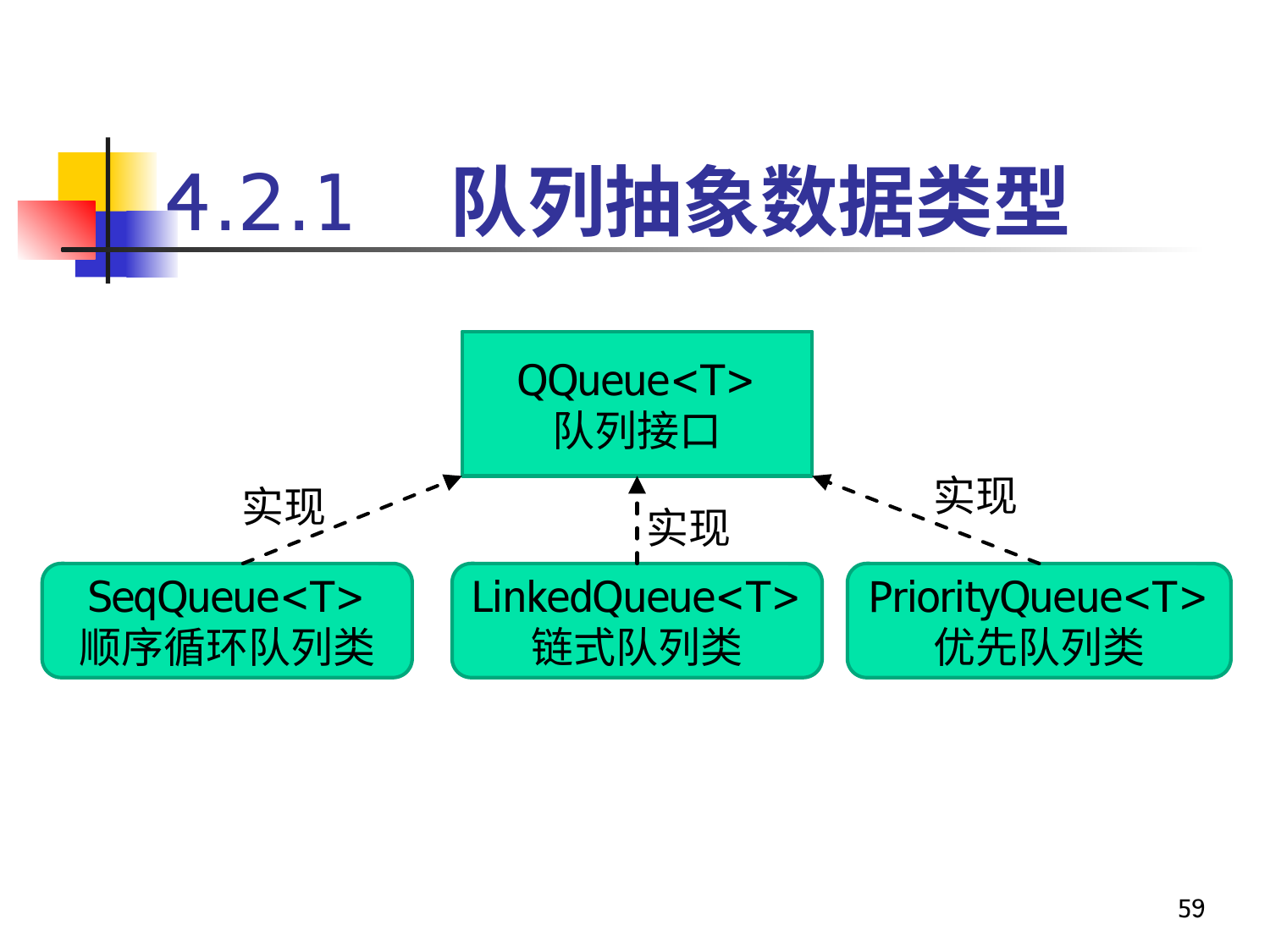

# 4.2.1   队列抽象数据类型

QQueue<T>
队列接口
实现
实现
实现
SeqQueue<T>
顺序循环队列类
LinkedQueue<T>
链式队列类
PriorityQueue<T>
优先队列类
59